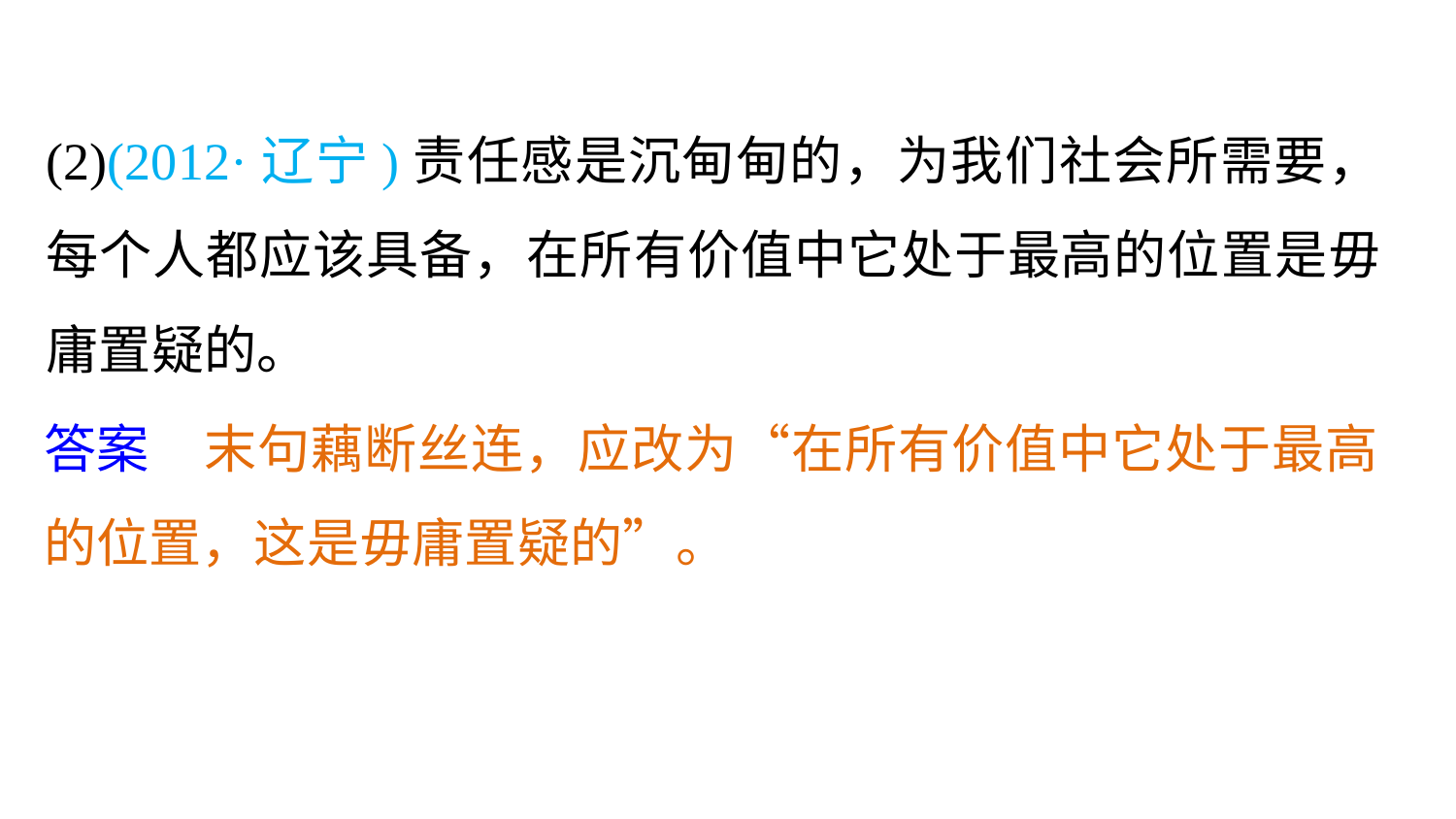

(2)(2012·辽宁)责任感是沉甸甸的，为我们社会所需要，每个人都应该具备，在所有价值中它处于最高的位置是毋庸置疑的。
答案　末句藕断丝连，应改为“在所有价值中它处于最高的位置，这是毋庸置疑的”。